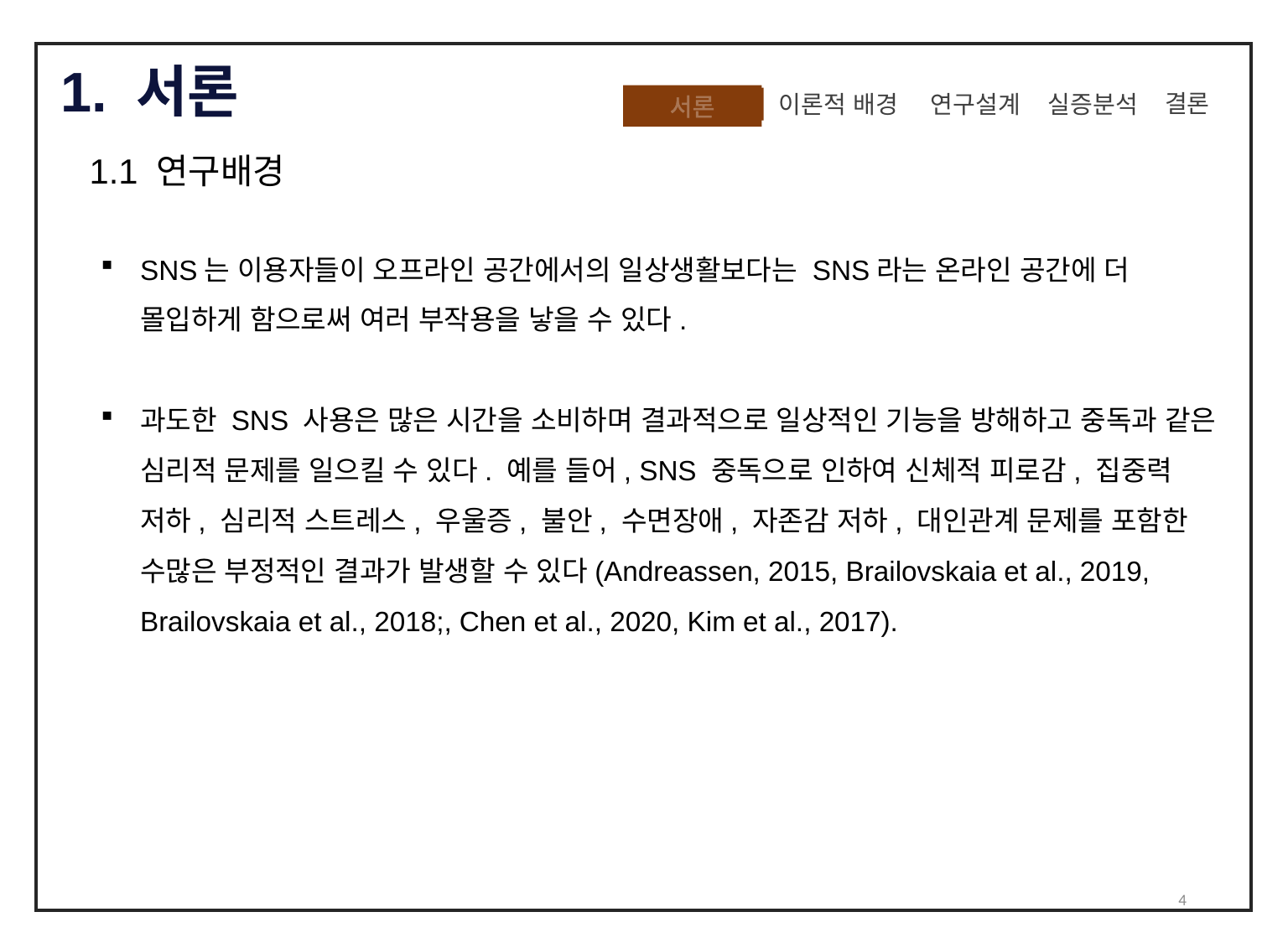

1. 서론
 결론
실증분석
이론적 배경
 연구설계
서론

1.1 연구배경

SNS는 이용자들이 오프라인 공간에서의 일상생활보다는 SNS라는 온라인 공간에 더 몰입하게 함으로써 여러 부작용을 낳을 수 있다.

과도한 SNS 사용은 많은 시간을 소비하며 결과적으로 일상적인 기능을 방해하고 중독과 같은 심리적 문제를 일으킬 수 있다. 예를 들어, SNS 중독으로 인하여 신체적 피로감, 집중력 저하, 심리적 스트레스, 우울증, 불안, 수면장애, 자존감 저하, 대인관계 문제를 포함한 수많은 부정적인 결과가 발생할 수 있다(Andreassen, 2015, Brailovskaia et al., 2019, Brailovskaia et al., 2018;, Chen et al., 2020, Kim et al., 2017).

4